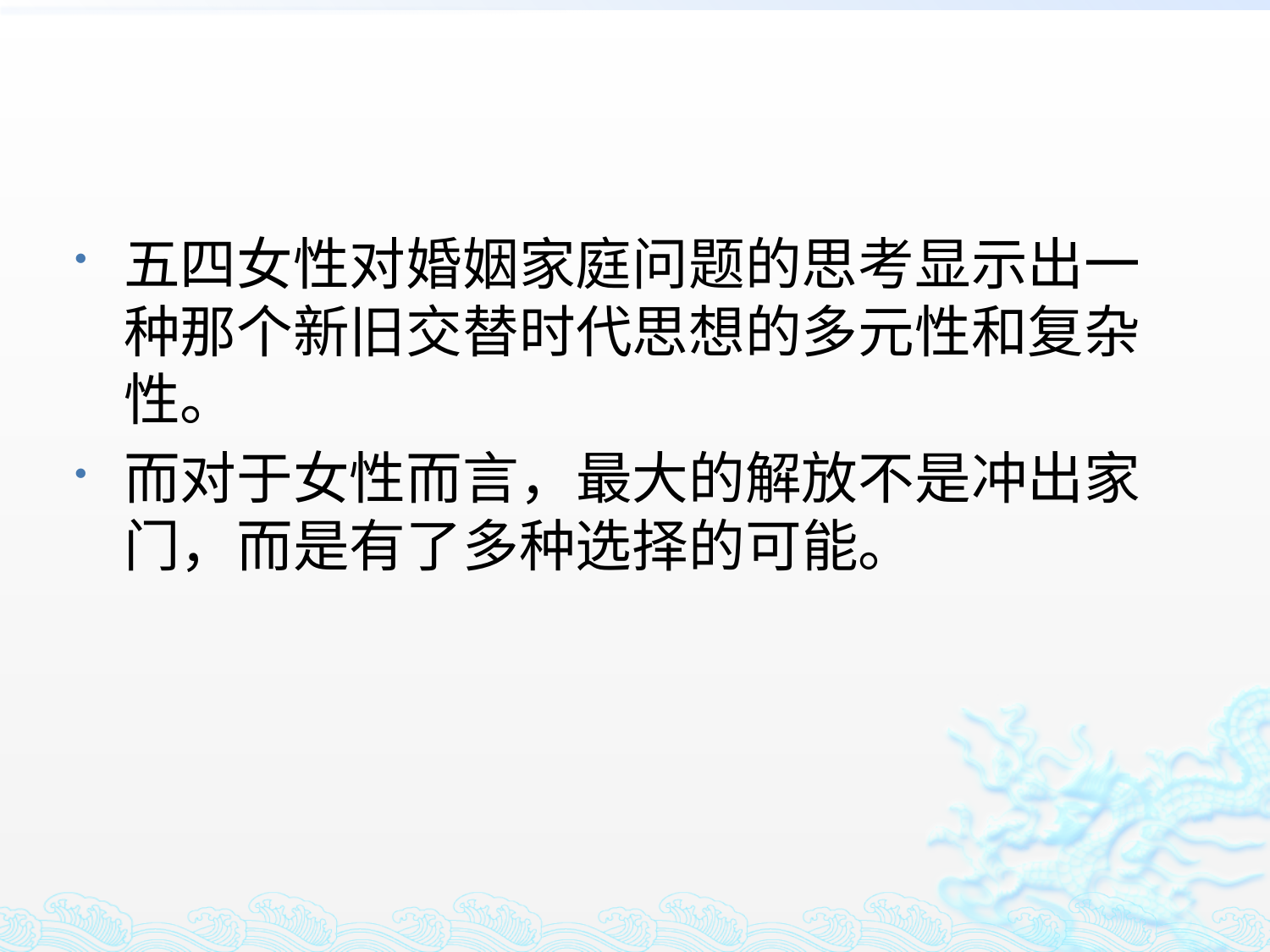

#
五四女性对婚姻家庭问题的思考显示出一种那个新旧交替时代思想的多元性和复杂性。
而对于女性而言，最大的解放不是冲出家门，而是有了多种选择的可能。